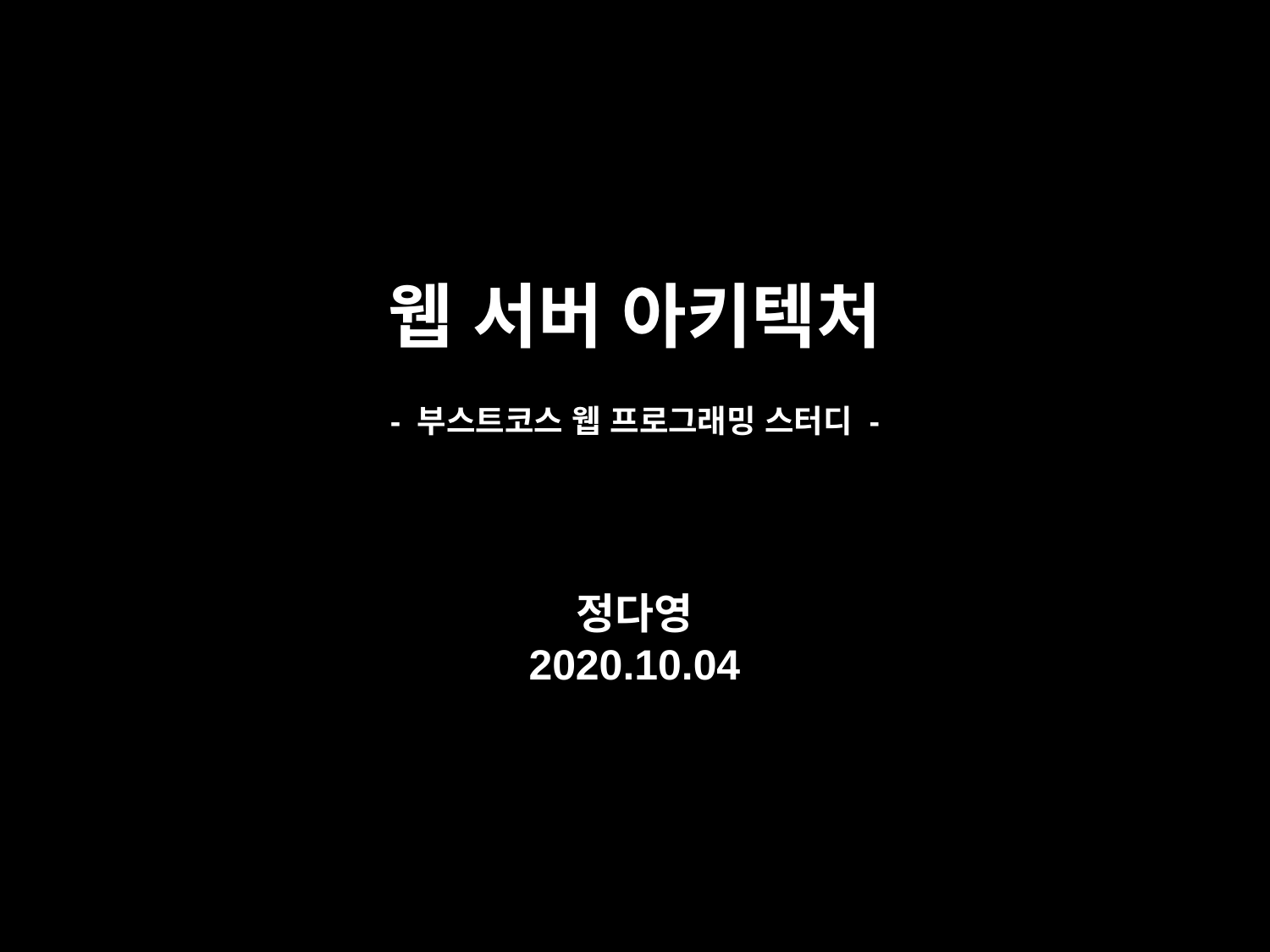

웹 서버 아키텍처
- 부스트코스 웹 프로그래밍 스터디 -
정다영
2020.10.04